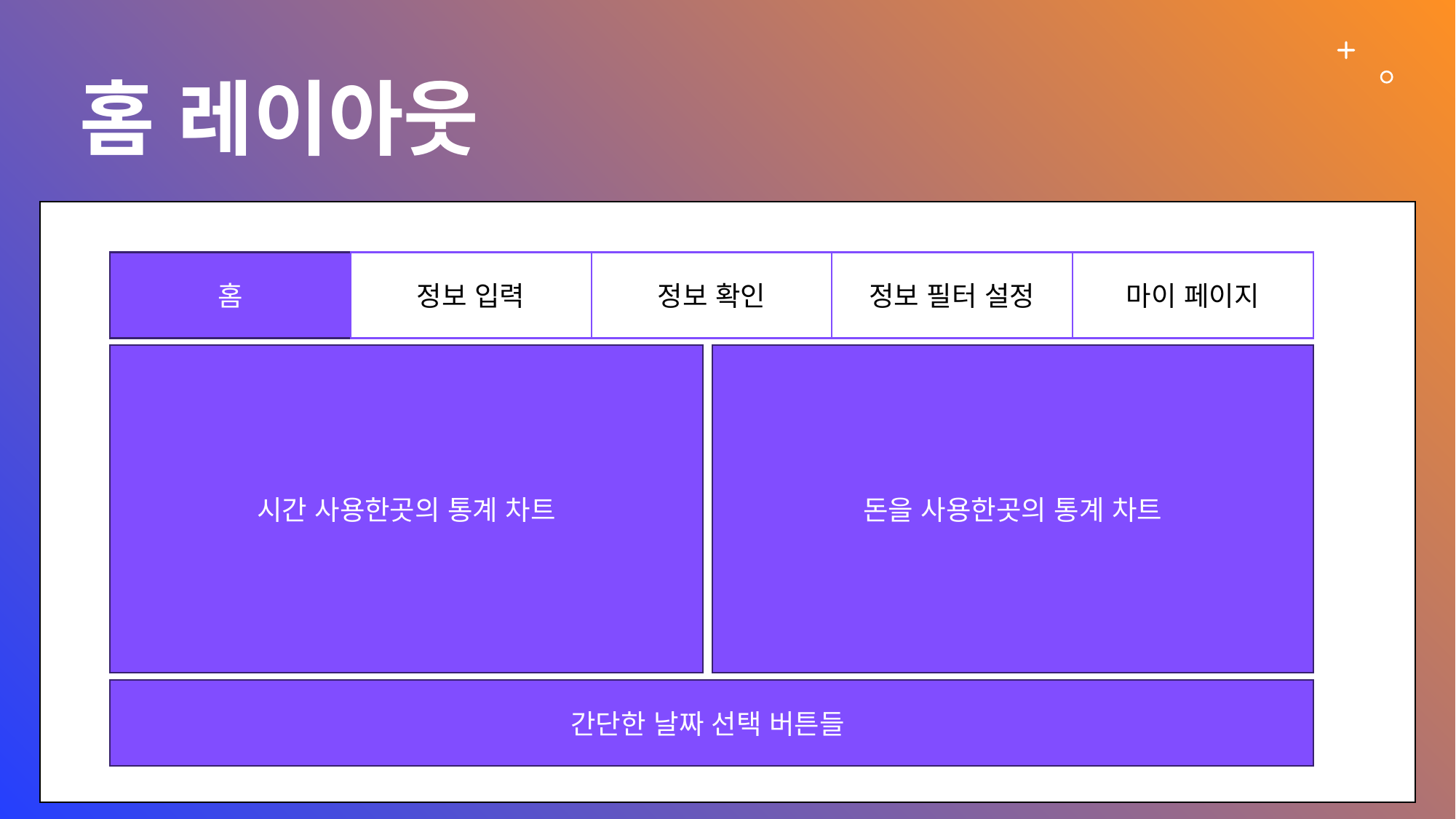

# 홈 레이아웃

홈
정보 입력
정보 확인
정보 필터 설정
마이 페이지
시간 사용한곳의 통계 차트
돈을 사용한곳의 통계 차트
간단한 날짜 선택 버튼들